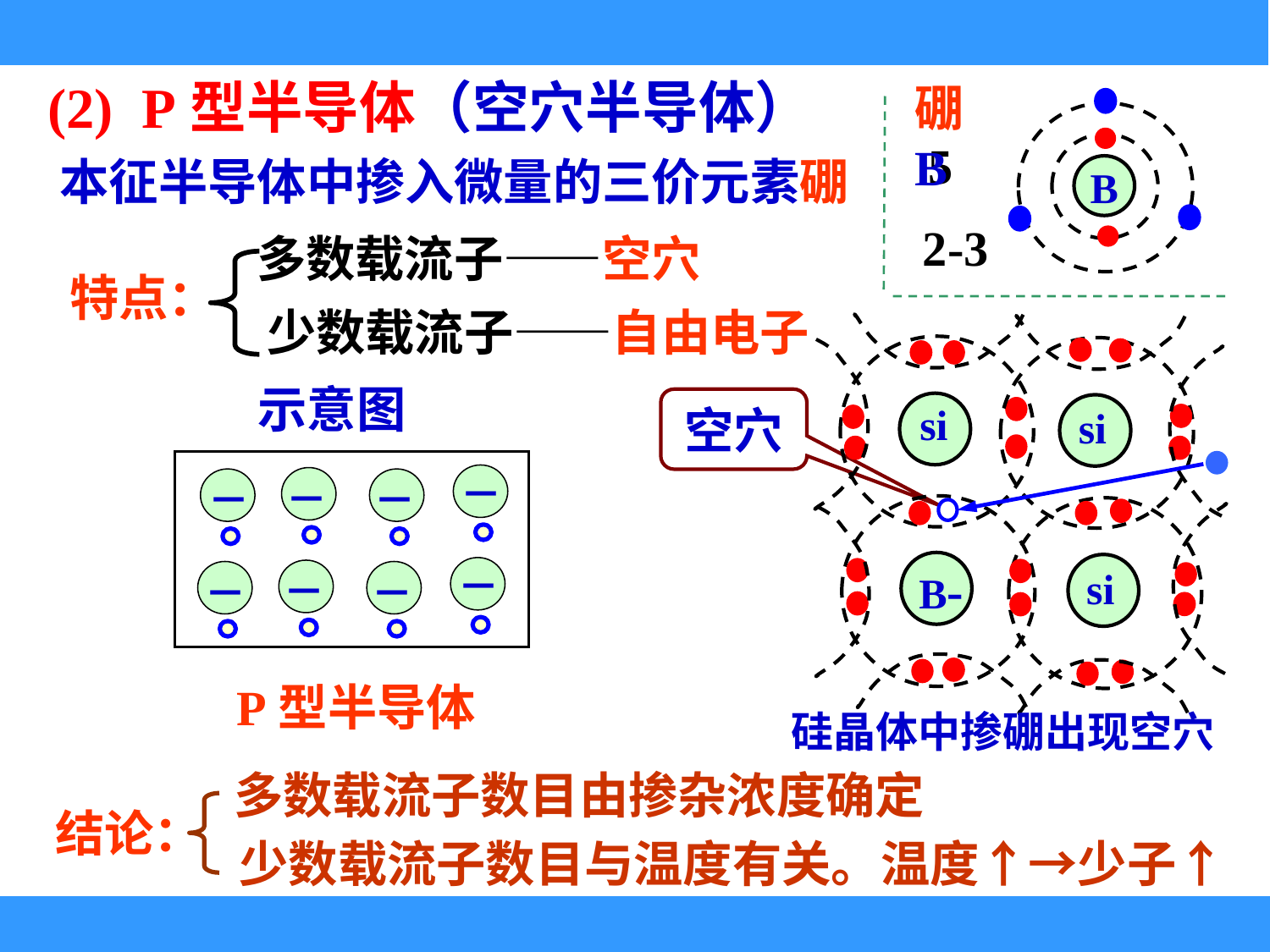

(2)  P型半导体（空穴半导体）
硼 B

5

B

2-3

本征半导体中掺入微量的三价元素硼
多数载流子——空穴

特点：
少数载流子——自由电子

si

si

B-

si

硅晶体中掺硼出现空穴
示意图

－

－
－

－

－

－
－

－

P型半导体
空穴

多数载流子数目由掺杂浓度确定

结论：
少数载流子数目与温度有关。温度↑→少子↑